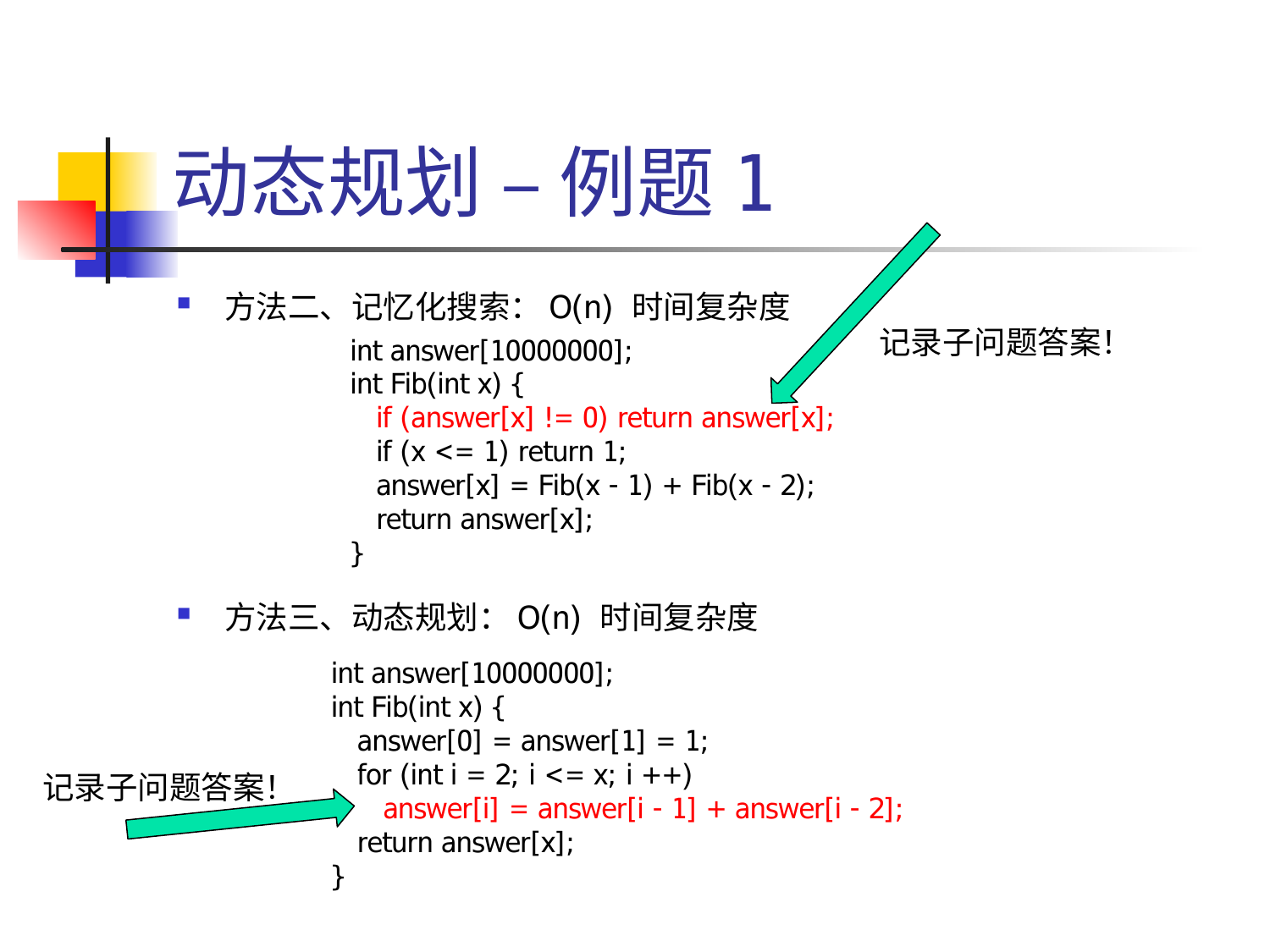

# 动态规划 – 例题1

方法二、记忆化搜索：O(n) 时间复杂度

方法三、动态规划：O(n) 时间复杂度

记录子问题答案！
int answer[10000000];
int Fib(int x) {
   if (answer[x] != 0) return answer[x];
   if (x <= 1) return 1;
   answer[x] = Fib(x - 1) + Fib(x - 2);
   return answer[x];
}

int answer[10000000];
int Fib(int x) {
   answer[0] = answer[1] = 1;
   for (int i = 2; i <= x; i ++)
      answer[i] = answer[i - 1] + answer[i - 2];
   return answer[x];
}

记录子问题答案！